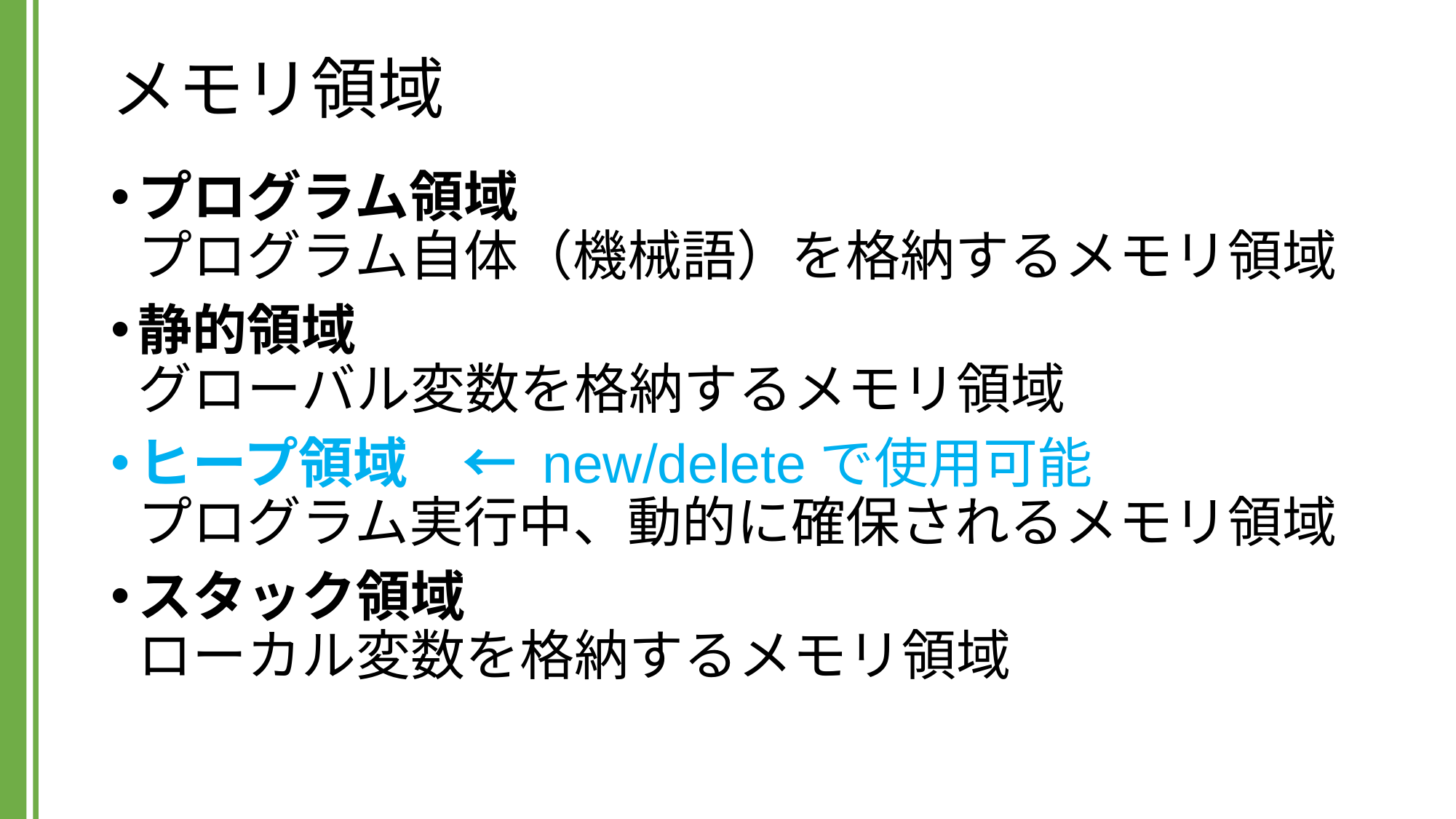

# メモリ領域
プログラム領域
プログラム自体（機械語）を格納するメモリ領域
静的領域
グローバル変数を格納するメモリ領域
ヒープ領域　← new/deleteで使用可能
プログラム実行中、動的に確保されるメモリ領域
スタック領域
ローカル変数を格納するメモリ領域